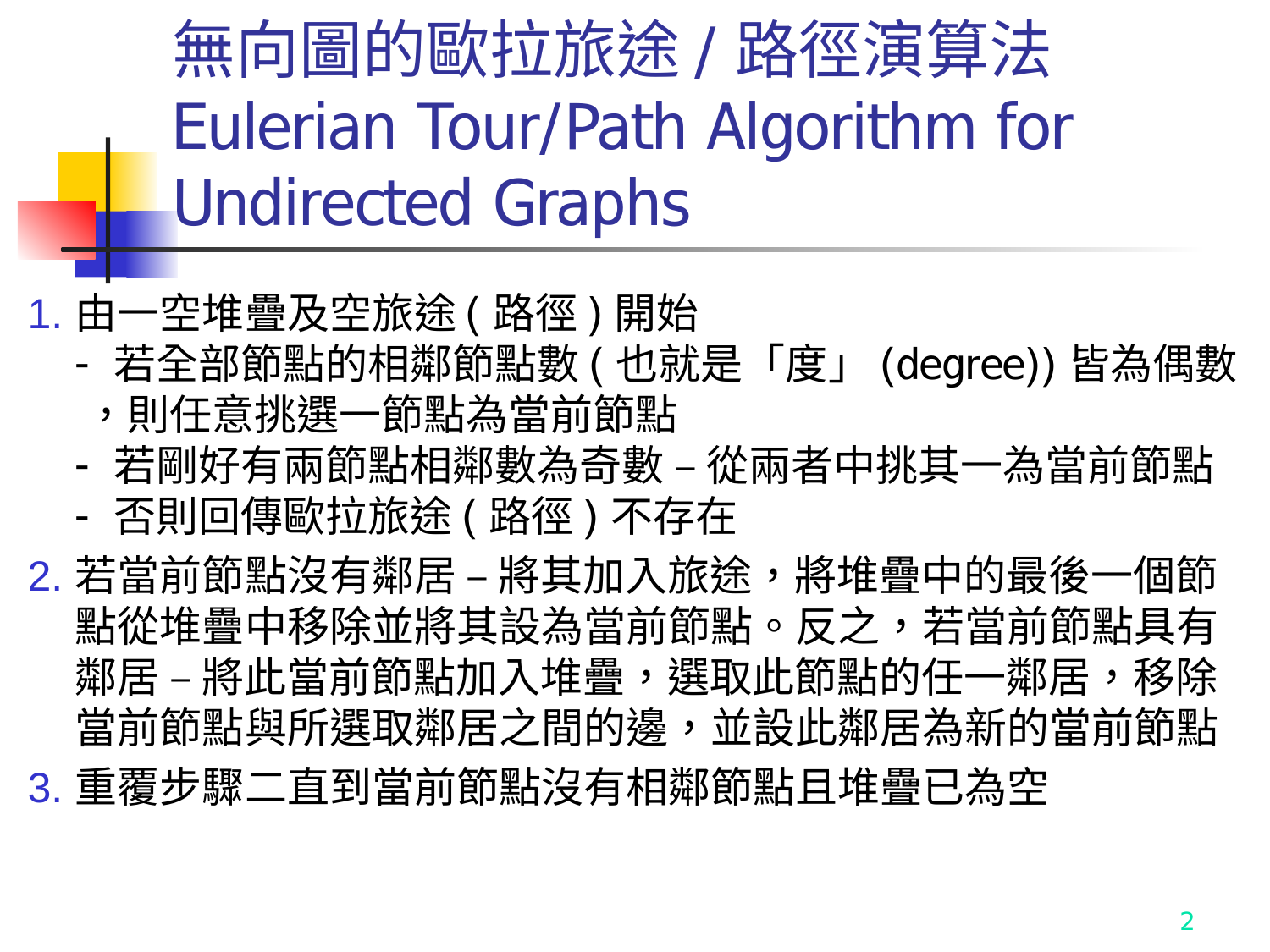

# 無向圖的歐拉旅途/路徑演算法 Eulerian Tour/Path Algorithm for Undirected Graphs
由一空堆疊及空旅途(路徑)開始
- 若全部節點的相鄰節點數(也就是「度」(degree))皆為偶數 ，則任意挑選一節點為當前節點
- 若剛好有兩節點相鄰數為奇數 – 從兩者中挑其一為當前節點
- 否則回傳歐拉旅途(路徑)不存在
若當前節點沒有鄰居 – 將其加入旅途，將堆疊中的最後一個節點從堆疊中移除並將其設為當前節點。反之，若當前節點具有鄰居 – 將此當前節點加入堆疊，選取此節點的任一鄰居，移除當前節點與所選取鄰居之間的邊，並設此鄰居為新的當前節點
重覆步驟二直到當前節點沒有相鄰節點且堆疊已為空

2